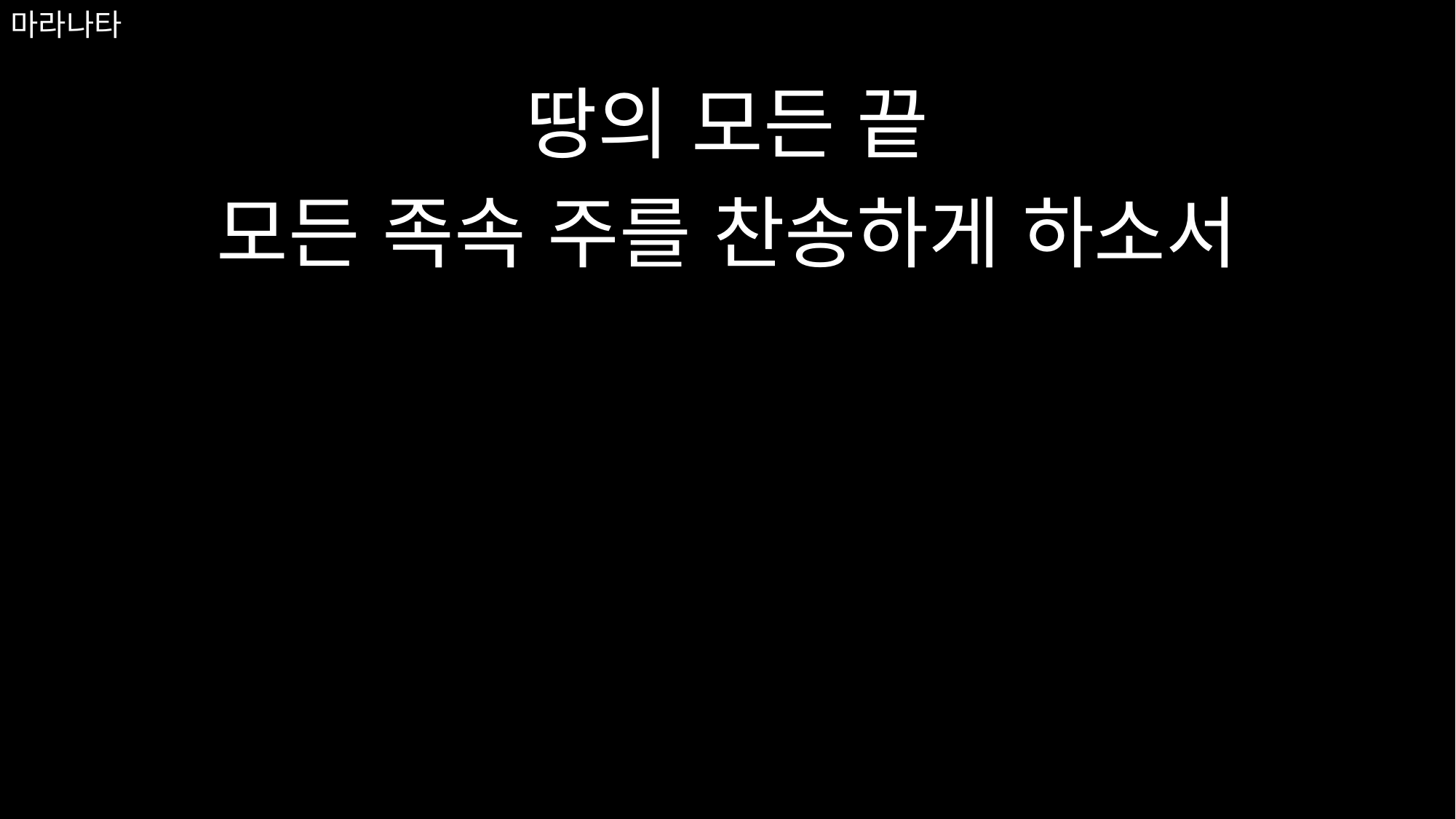

# 마라나타
땅의 모든 끝
모든 족속 주를 찬송하게 하소서